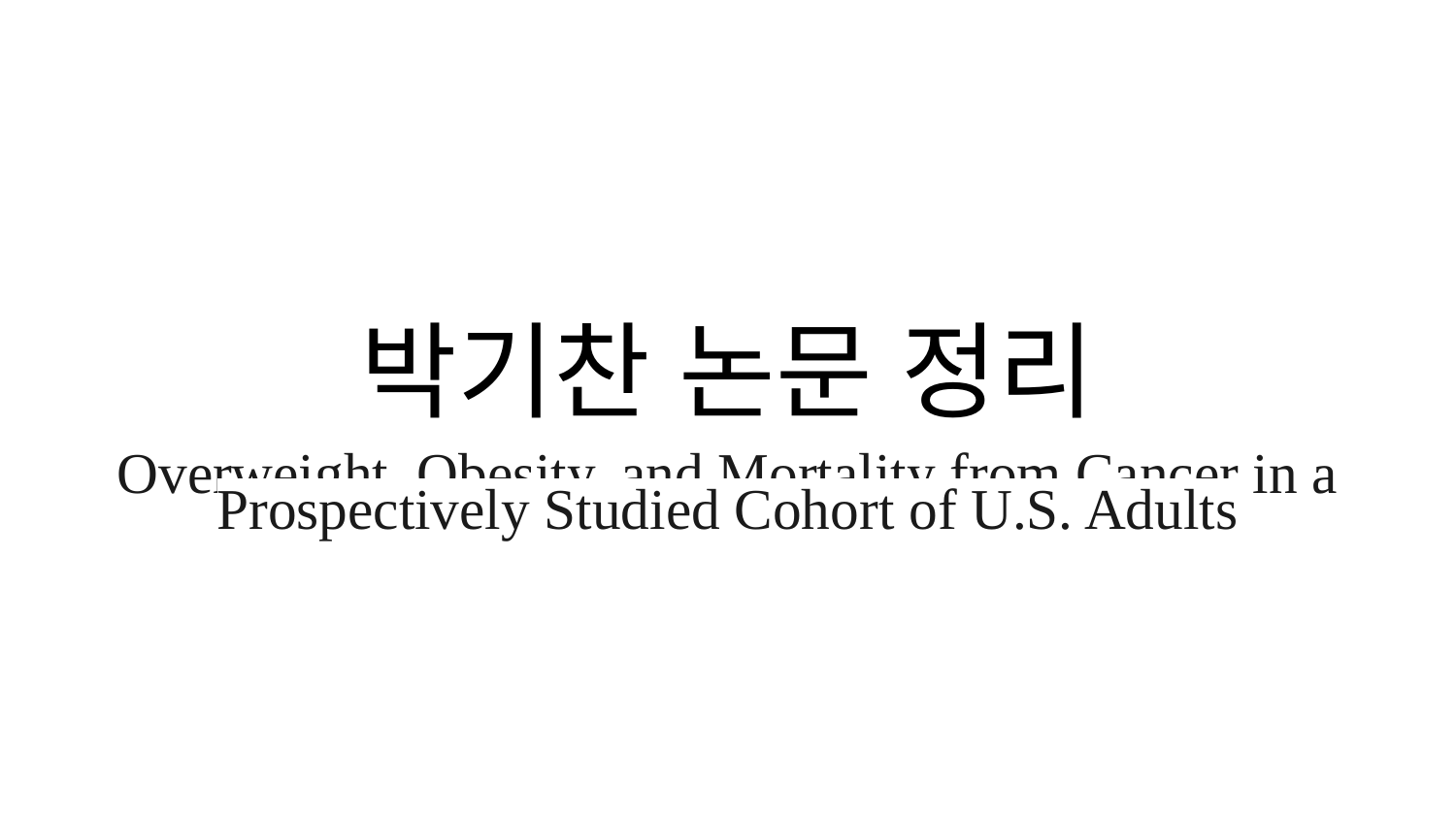

# 박기찬 논문 정리
Overweight, Obesity, and Mortality from Cancer in a Prospectively Studied Cohort of U.S. Adults